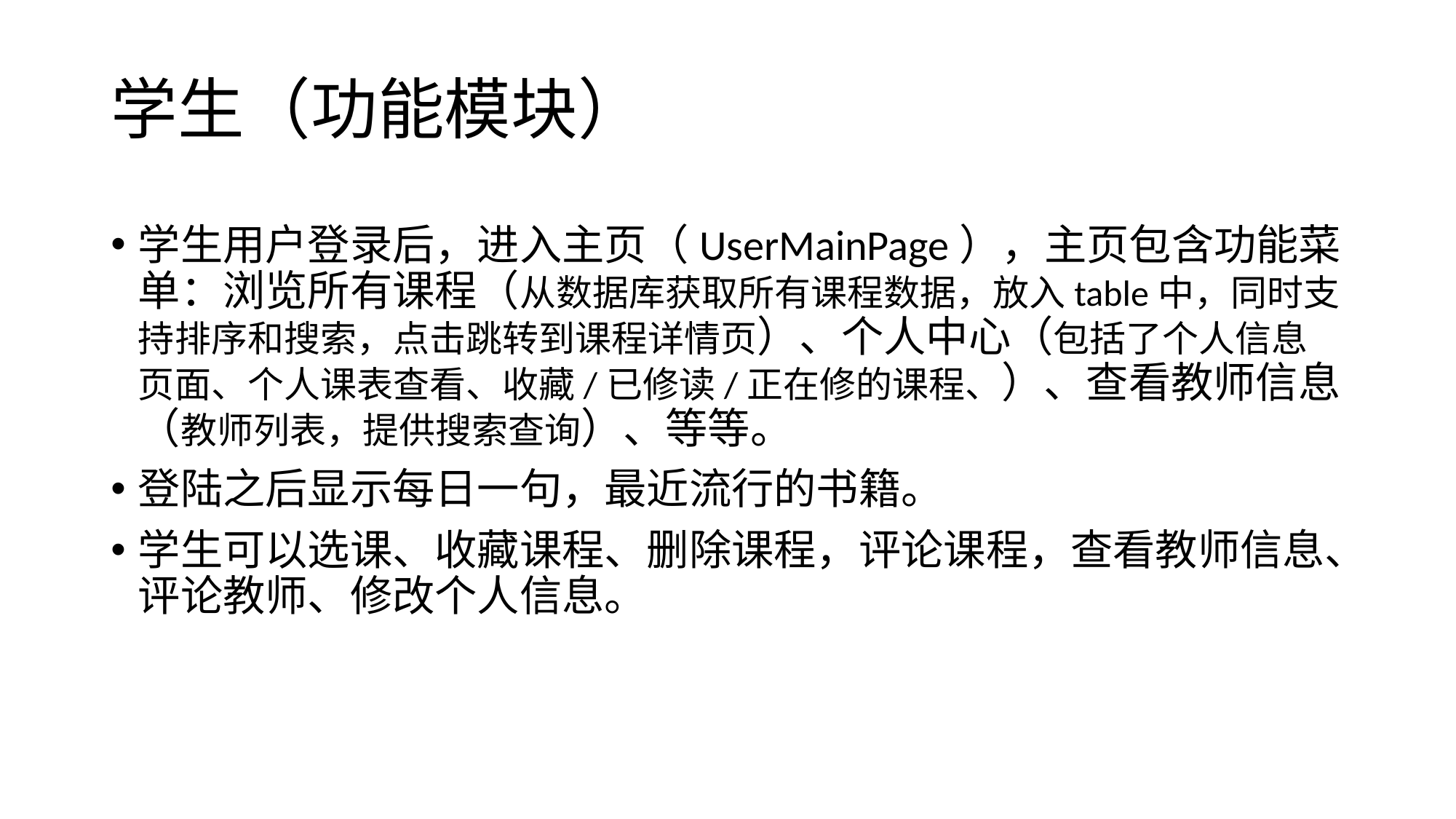

# 学生（功能模块）
学生用户登录后，进入主页（UserMainPage），主页包含功能菜单：浏览所有课程（从数据库获取所有课程数据，放入table中，同时支持排序和搜索，点击跳转到课程详情页）、个人中心（包括了个人信息页面、个人课表查看、收藏/已修读/正在修的课程、）、查看教师信息（教师列表，提供搜索查询）、等等。
登陆之后显示每日一句，最近流行的书籍。
学生可以选课、收藏课程、删除课程，评论课程，查看教师信息、评论教师、修改个人信息。